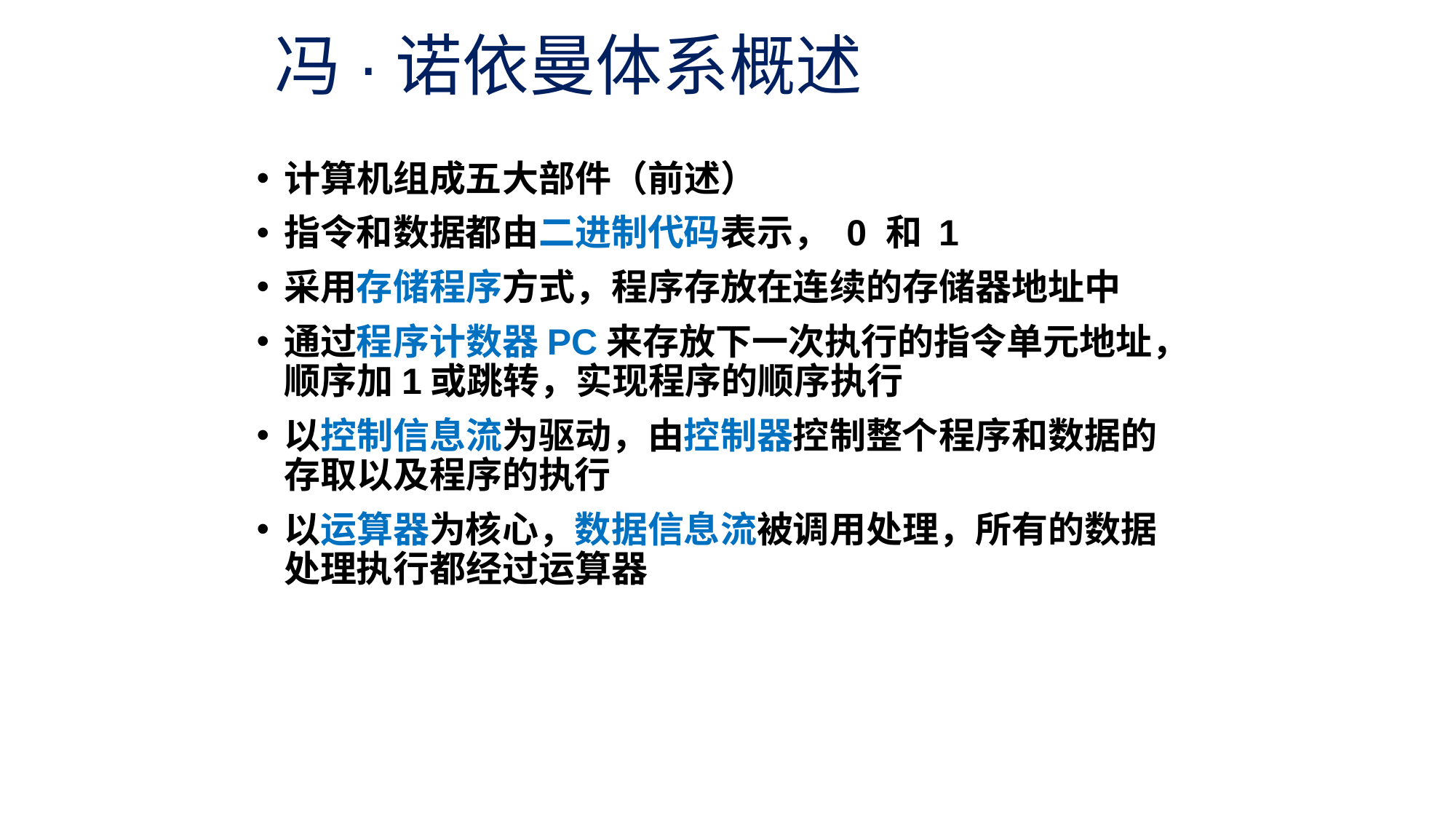

# 冯·诺依曼体系概述
计算机组成五大部件（前述）
指令和数据都由二进制代码表示， 0 和 1
采用存储程序方式，程序存放在连续的存储器地址中
通过程序计数器PC来存放下一次执行的指令单元地址，顺序加1或跳转，实现程序的顺序执行
以控制信息流为驱动，由控制器控制整个程序和数据的存取以及程序的执行
以运算器为核心，数据信息流被调用处理，所有的数据处理执行都经过运算器